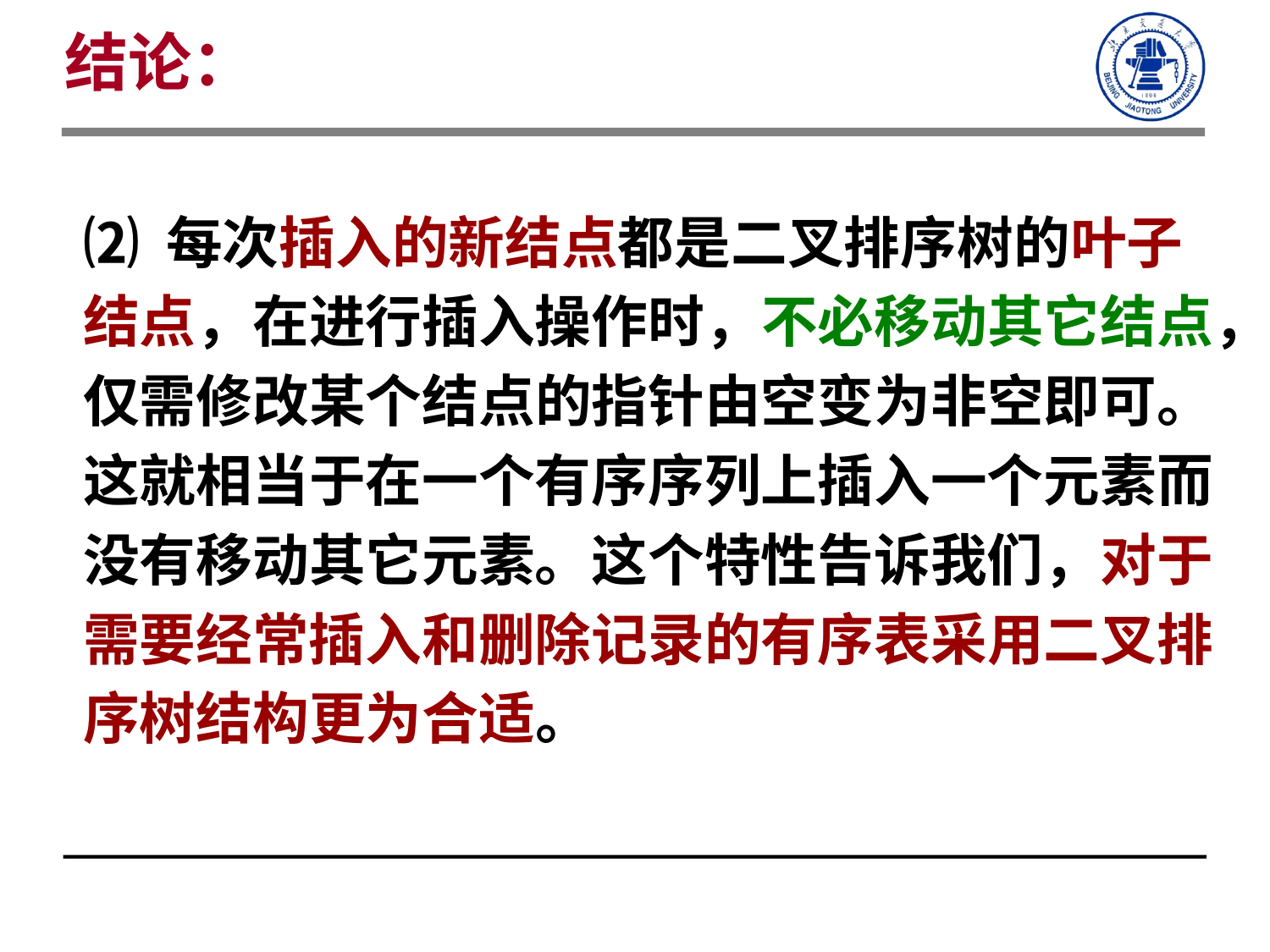

结论：
⑵ 每次插入的新结点都是二叉排序树的叶子结点，在进行插入操作时，不必移动其它结点，仅需修改某个结点的指针由空变为非空即可。这就相当于在一个有序序列上插入一个元素而没有移动其它元素。这个特性告诉我们，对于需要经常插入和删除记录的有序表采用二叉排序树结构更为合适。